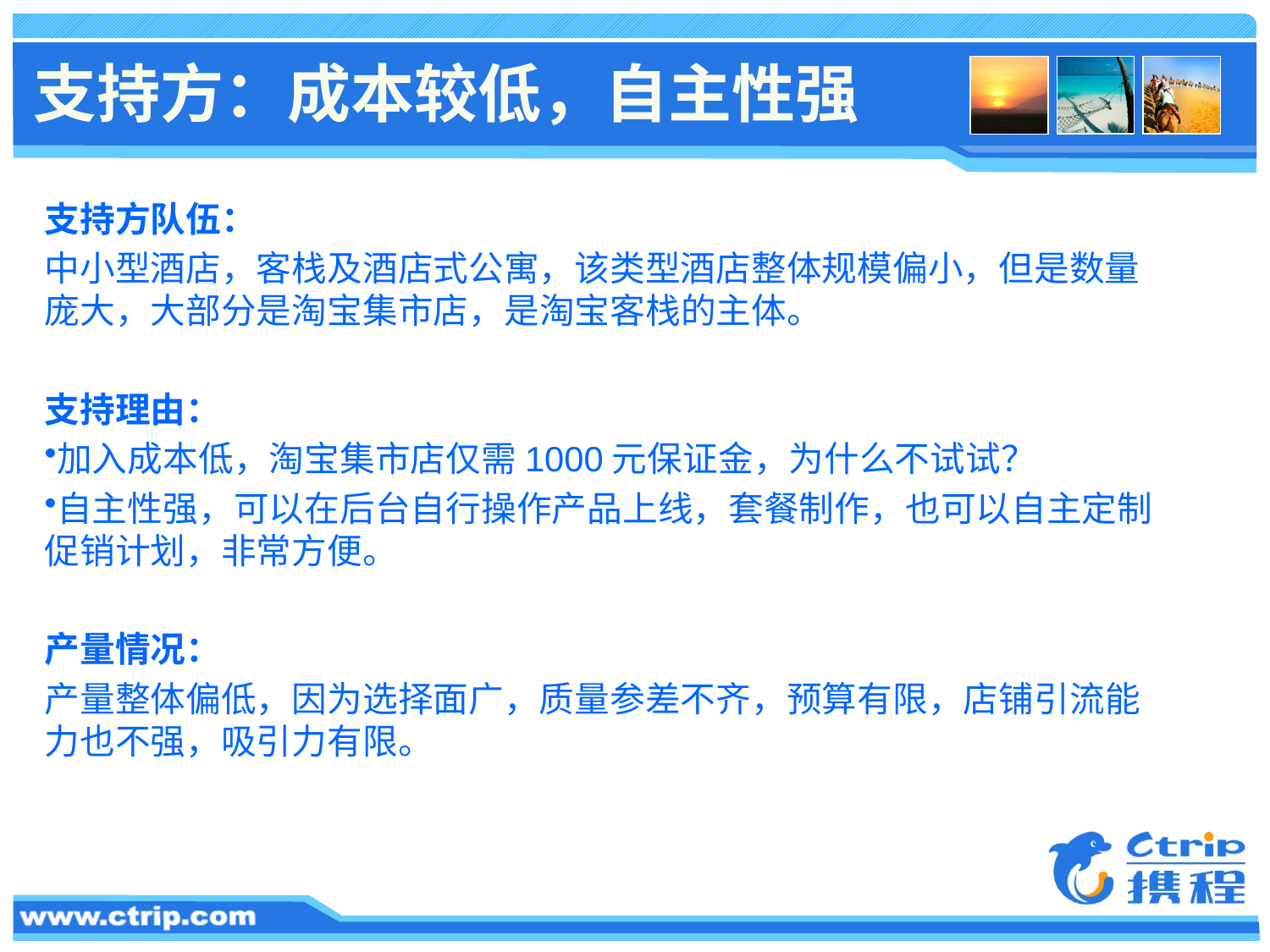

# 支持方：成本较低，自主性强
支持方队伍：
中小型酒店，客栈及酒店式公寓，该类型酒店整体规模偏小，但是数量庞大，大部分是淘宝集市店，是淘宝客栈的主体。

支持理由：
加入成本低，淘宝集市店仅需1000元保证金，为什么不试试？
自主性强，可以在后台自行操作产品上线，套餐制作，也可以自主定制促销计划，非常方便。

产量情况：
产量整体偏低，因为选择面广，质量参差不齐，预算有限，店铺引流能力也不强，吸引力有限。